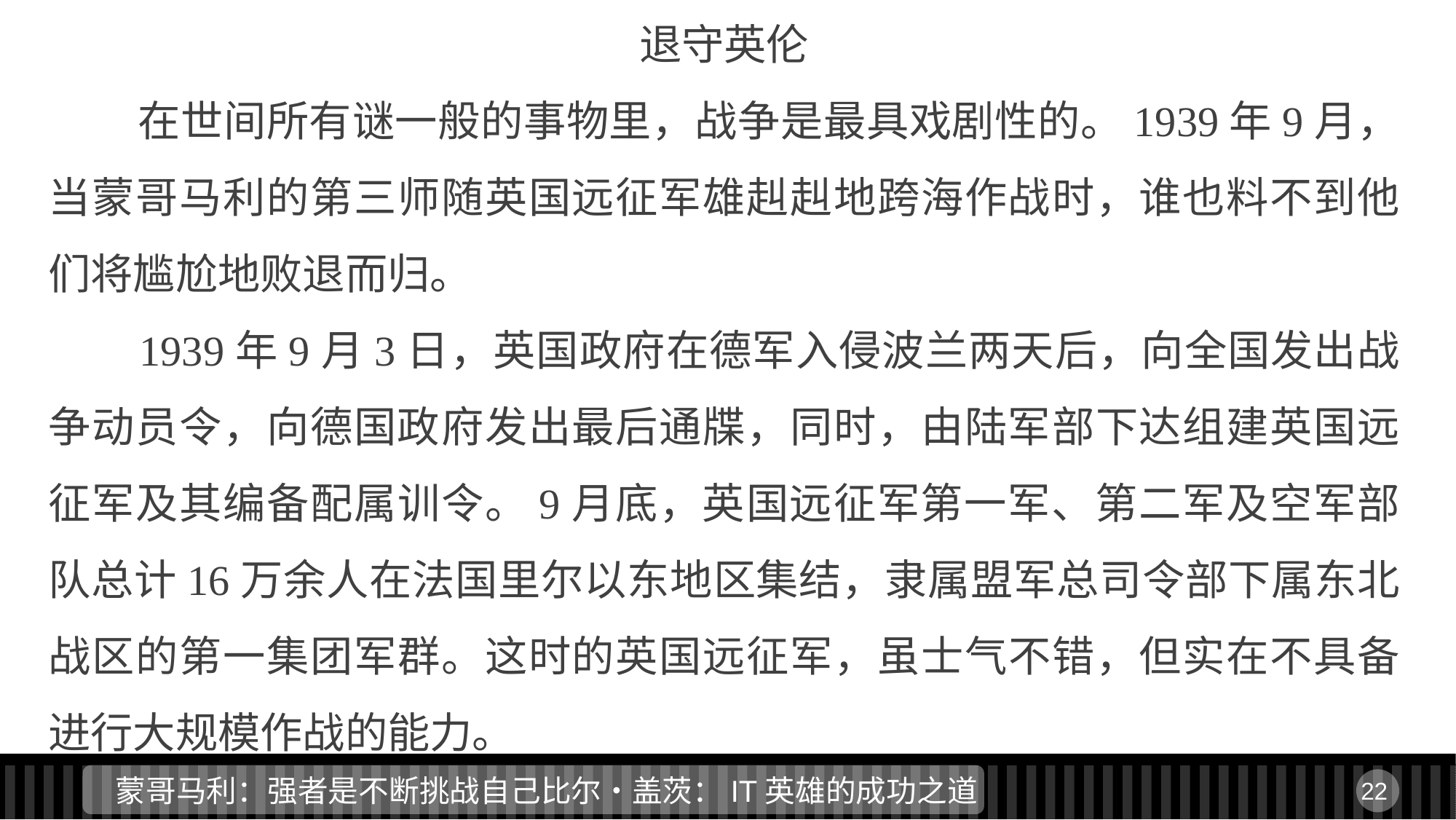

退守英伦
        在世间所有谜一般的事物里，战争是最具戏剧性的。1939年9月，当蒙哥马利的第三师随英国远征军雄赳赳地跨海作战时，谁也料不到他们将尴尬地败退而归。
        1939年9月3日，英国政府在德军入侵波兰两天后，向全国发出战争动员令，向德国政府发出最后通牒，同时，由陆军部下达组建英国远征军及其编备配属训令。9月底，英国远征军第一军、第二军及空军部队总计16万余人在法国里尔以东地区集结，隶属盟军总司令部下属东北战区的第一集团军群。这时的英国远征军，虽士气不错，但实在不具备进行大规模作战的能力。